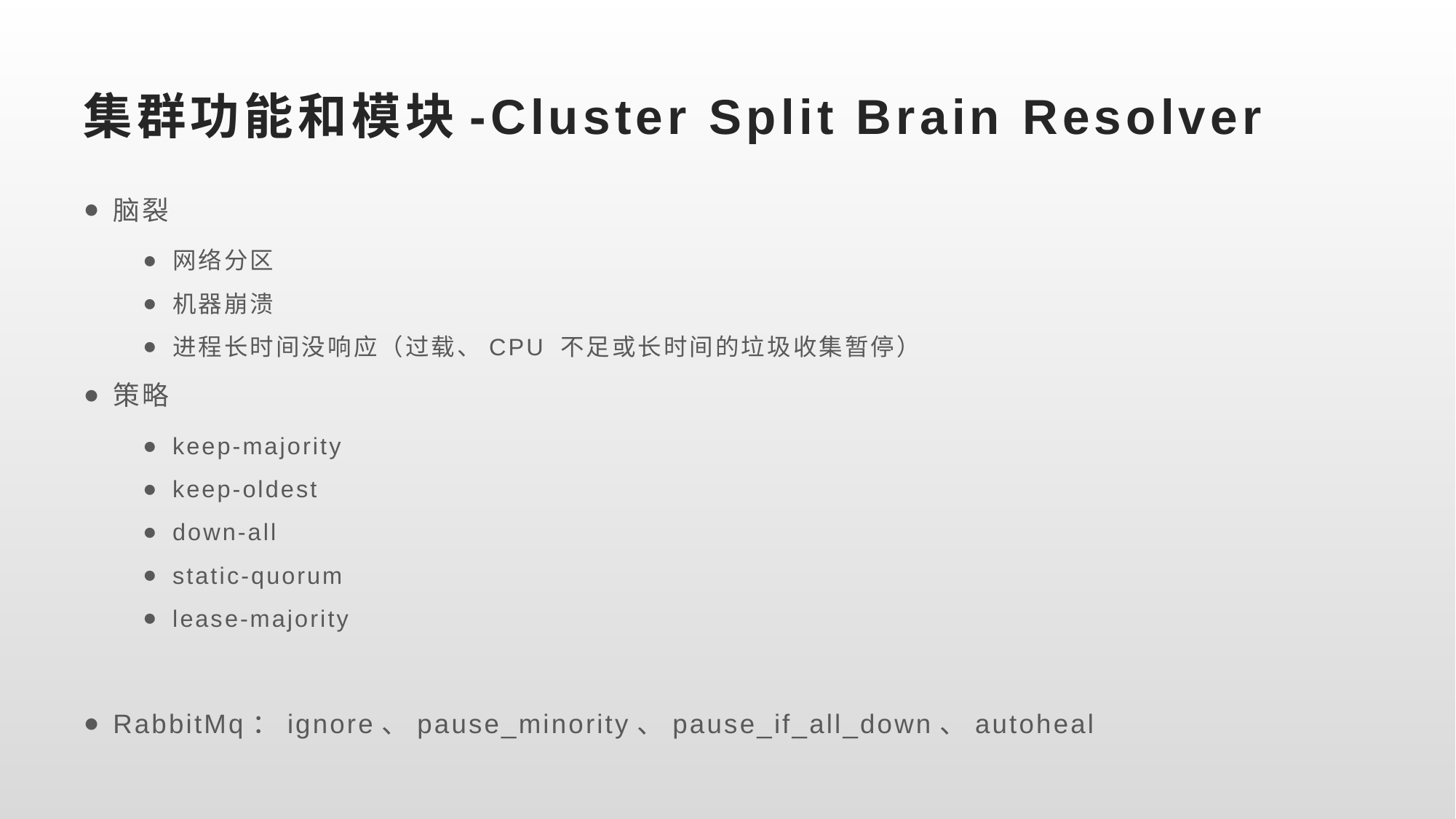

# 集群功能和模块-Cluster Split Brain Resolver
脑裂
网络分区
机器崩溃
进程长时间没响应（过载、CPU 不足或长时间的垃圾收集暂停）
策略
keep-majority
keep-oldest
down-all
static-quorum
lease-majority

RabbitMq：ignore、pause_minority、pause_if_all_down、autoheal